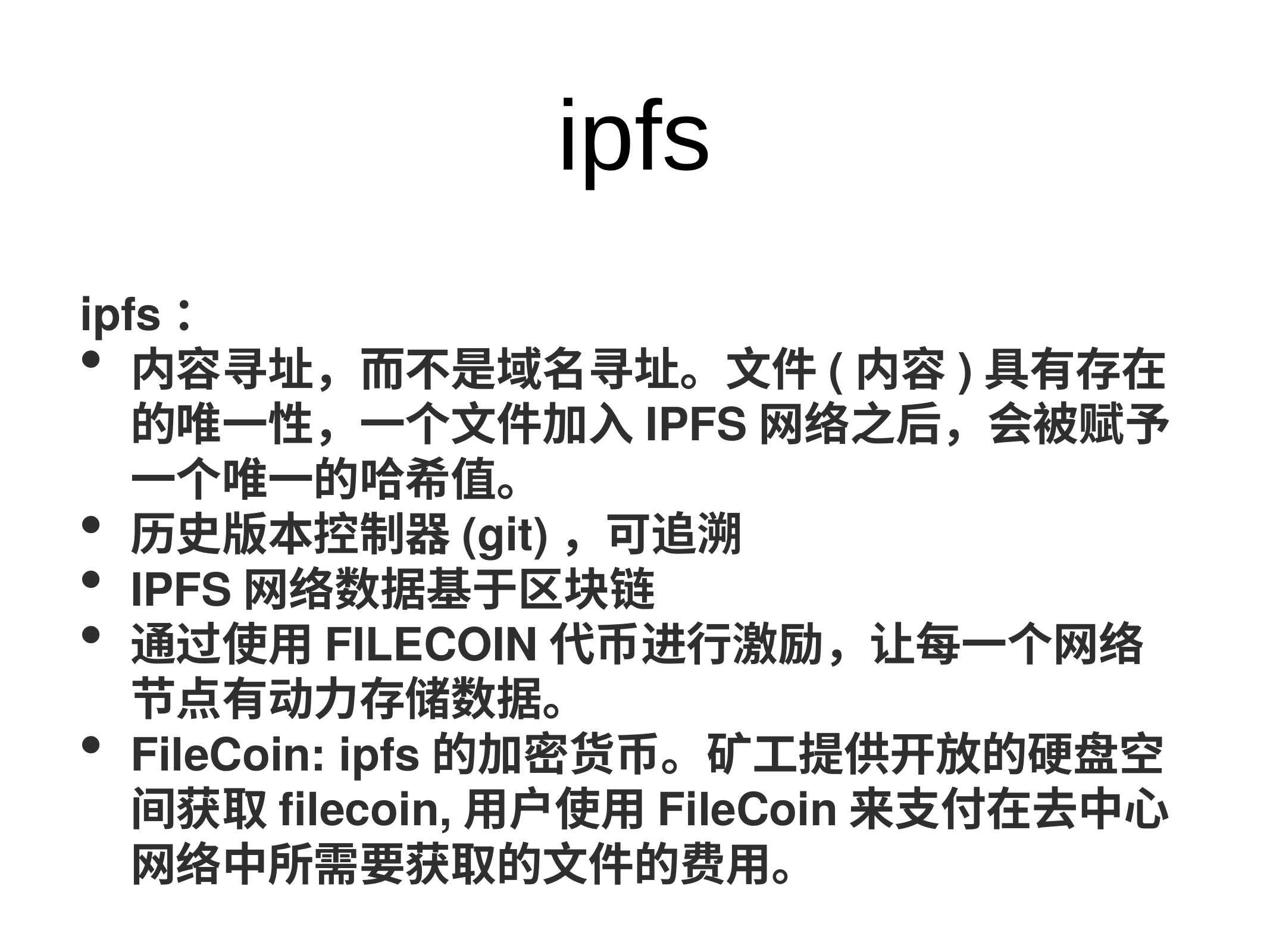

# ipfs
ipfs：
内容寻址，而不是域名寻址。文件(内容)具有存在的唯一性，一个文件加入IPFS网络之后，会被赋予一个唯一的哈希值。
历史版本控制器(git)，可追溯
IPFS网络数据基于区块链
通过使用FILECOIN代币进行激励，让每一个网络节点有动力存储数据。
FileCoin: ipfs的加密货币。矿工提供开放的硬盘空间获取filecoin,用户使用FileCoin来支付在去中心网络中所需要获取的文件的费用。